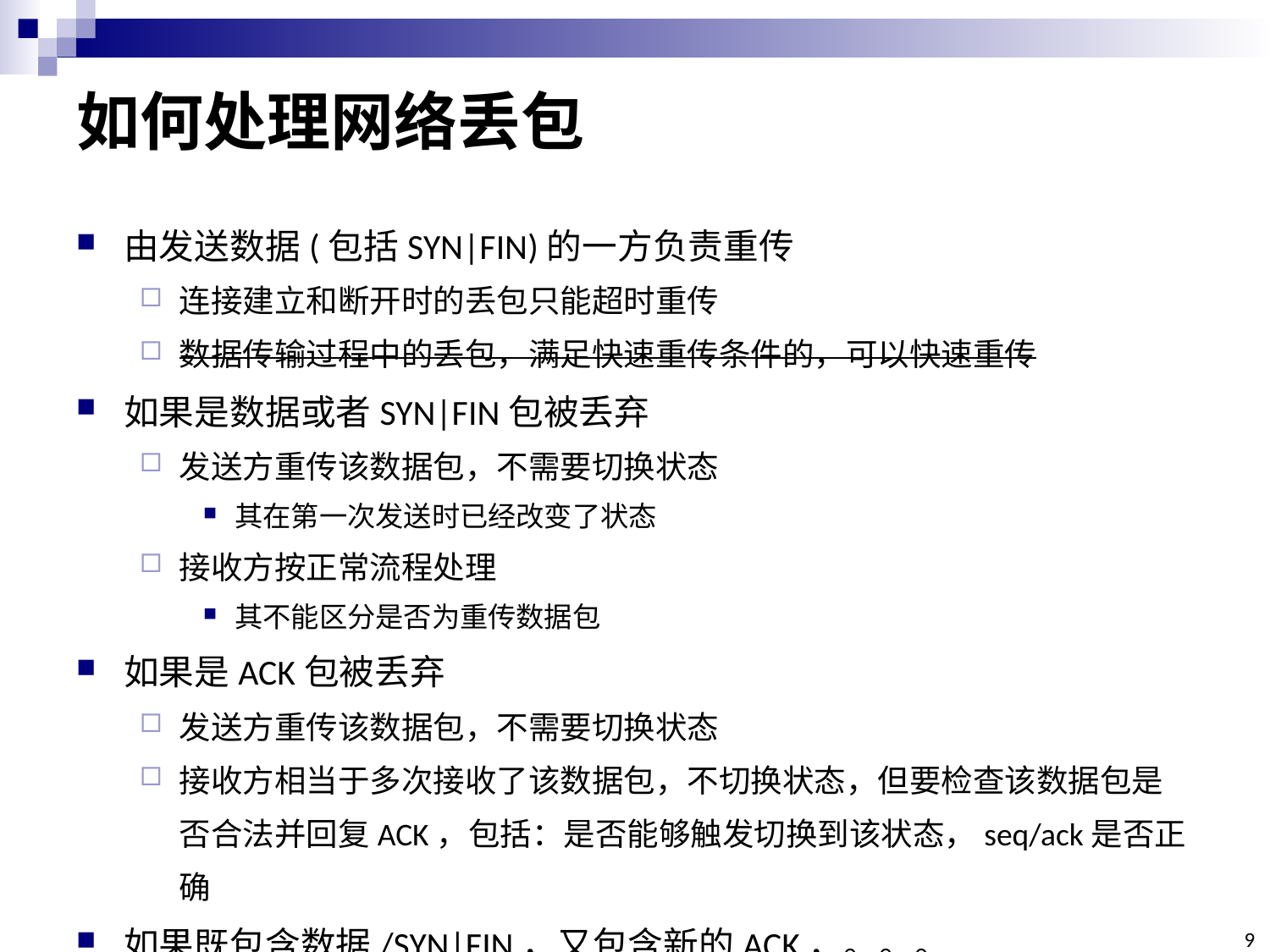

# 如何处理网络丢包
由发送数据(包括SYN|FIN)的一方负责重传
连接建立和断开时的丢包只能超时重传
数据传输过程中的丢包，满足快速重传条件的，可以快速重传
如果是数据或者SYN|FIN包被丢弃
发送方重传该数据包，不需要切换状态
其在第一次发送时已经改变了状态
接收方按正常流程处理
其不能区分是否为重传数据包
如果是ACK包被丢弃
发送方重传该数据包，不需要切换状态
接收方相当于多次接收了该数据包，不切换状态，但要检查该数据包是否合法并回复ACK，包括：是否能够触发切换到该状态，seq/ack是否正确
如果既包含数据/SYN|FIN，又包含新的ACK，。。。
9